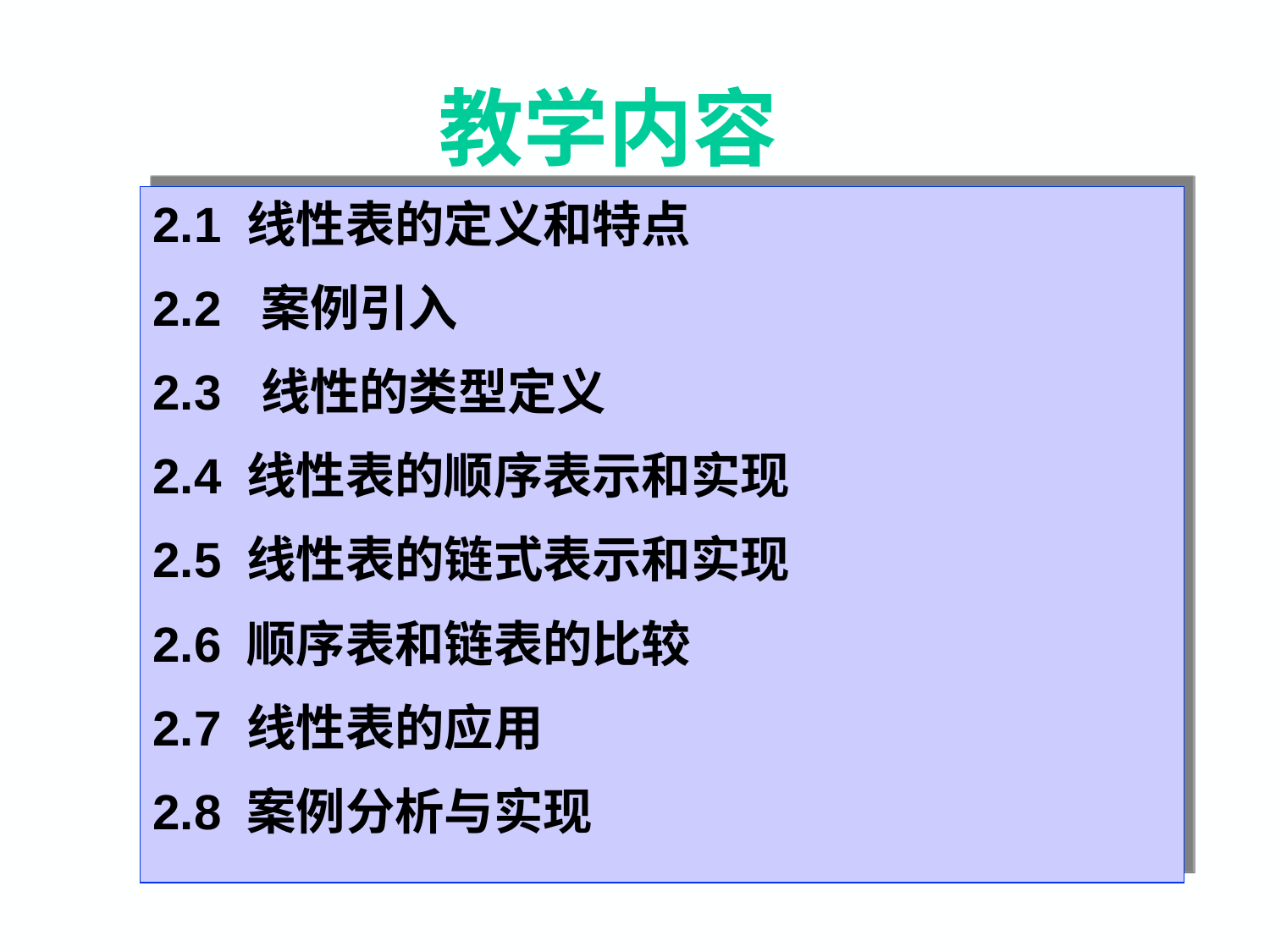

教学内容
2.1 线性表的定义和特点
2.2  案例引入
2.3  线性的类型定义
2.4 线性表的顺序表示和实现
2.5 线性表的链式表示和实现
2.6 顺序表和链表的比较
2.7 线性表的应用
2.8 案例分析与实现